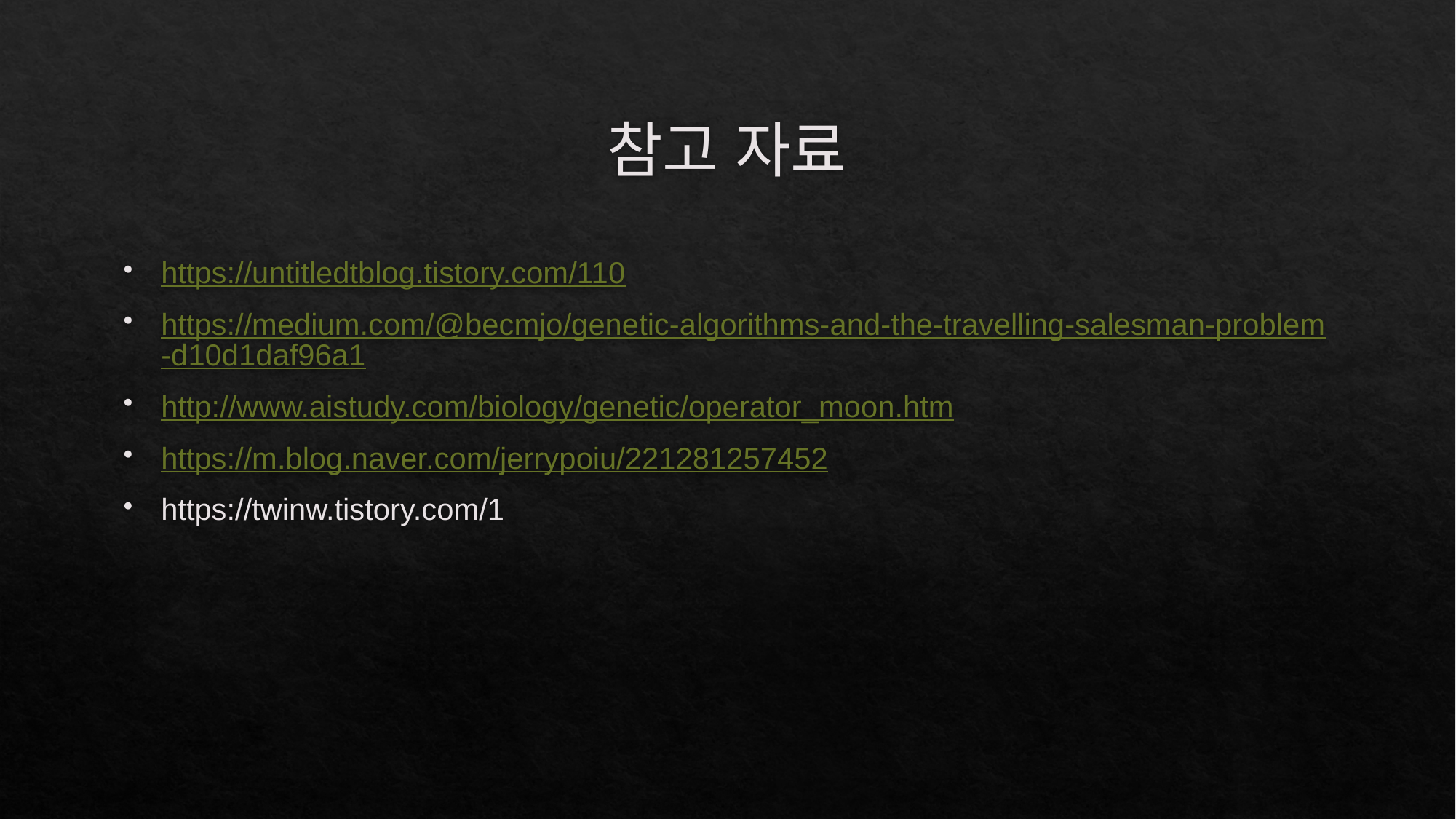

# 참고 자료
https://untitledtblog.tistory.com/110
https://medium.com/@becmjo/genetic-algorithms-and-the-travelling-salesman-problem-d10d1daf96a1
http://www.aistudy.com/biology/genetic/operator_moon.htm
https://m.blog.naver.com/jerrypoiu/221281257452
https://twinw.tistory.com/1